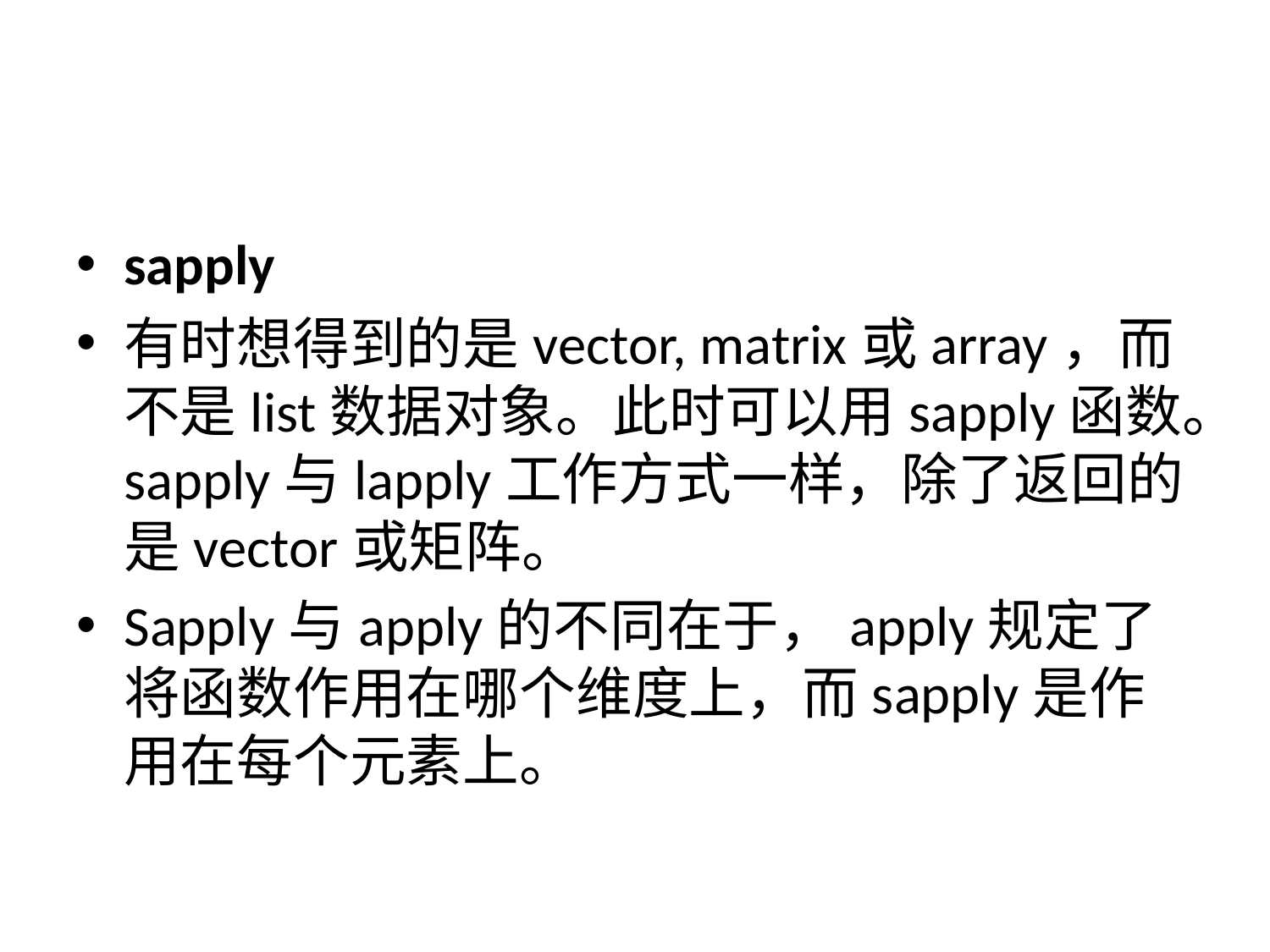

#
sapply
有时想得到的是vector, matrix或array，而不是list数据对象。此时可以用sapply函数。sapply与lapply工作方式一样，除了返回的是vector或矩阵。
Sapply与apply的不同在于，apply规定了将函数作用在哪个维度上，而sapply是作用在每个元素上。